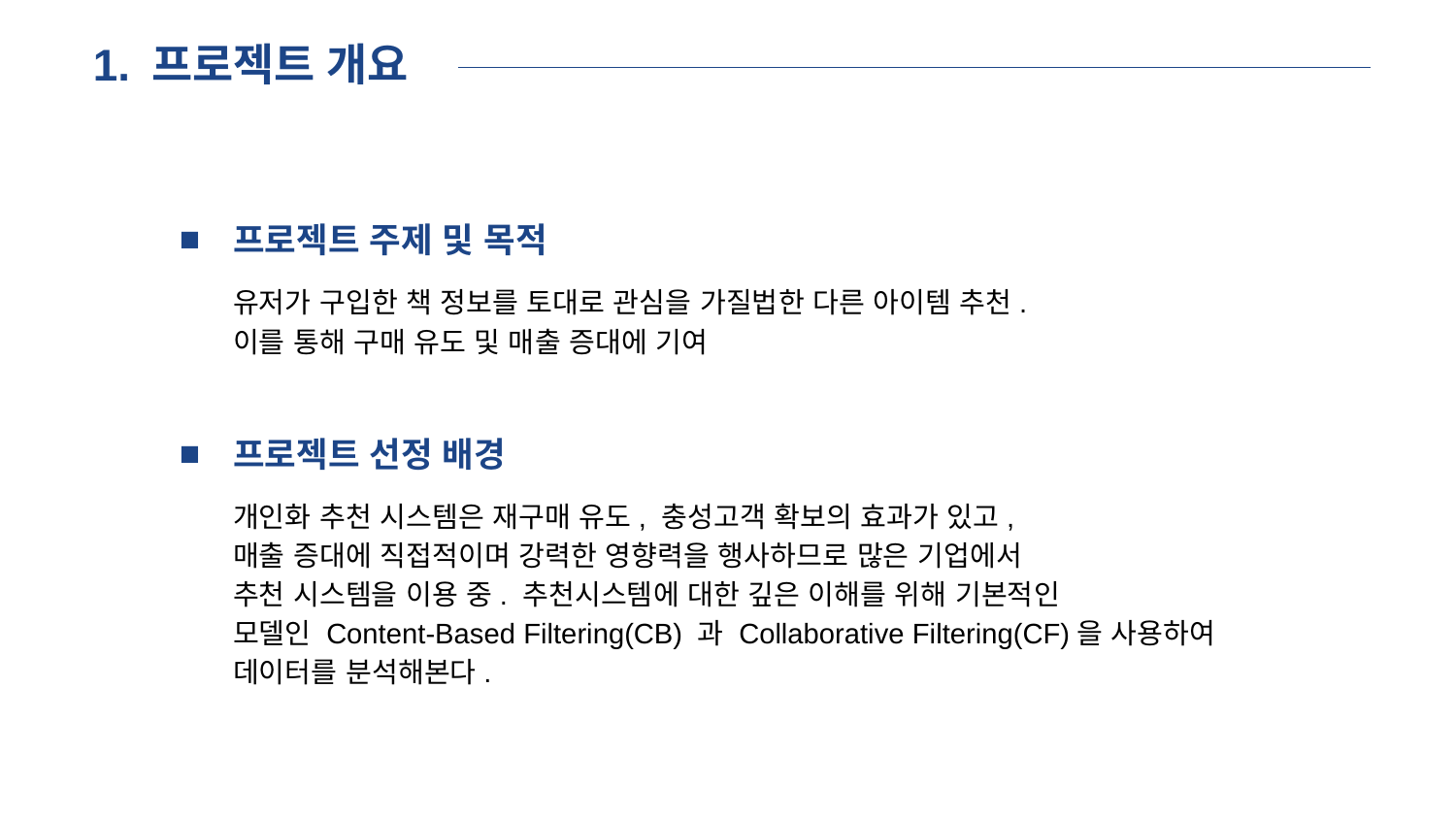

프로젝트 개요
프로젝트 주제 및 목적
유저가 구입한 책 정보를 토대로 관심을 가질법한 다른 아이템 추천.
이를 통해 구매 유도 및 매출 증대에 기여

프로젝트 선정 배경
개인화 추천 시스템은 재구매 유도, 충성고객 확보의 효과가 있고,
매출 증대에 직접적이며 강력한 영향력을 행사하므로 많은 기업에서
추천 시스템을 이용 중. 추천시스템에 대한 깊은 이해를 위해 기본적인
모델인 Content-Based Filtering(CB) 과 Collaborative Filtering(CF)을 사용하여 데이터를 분석해본다.